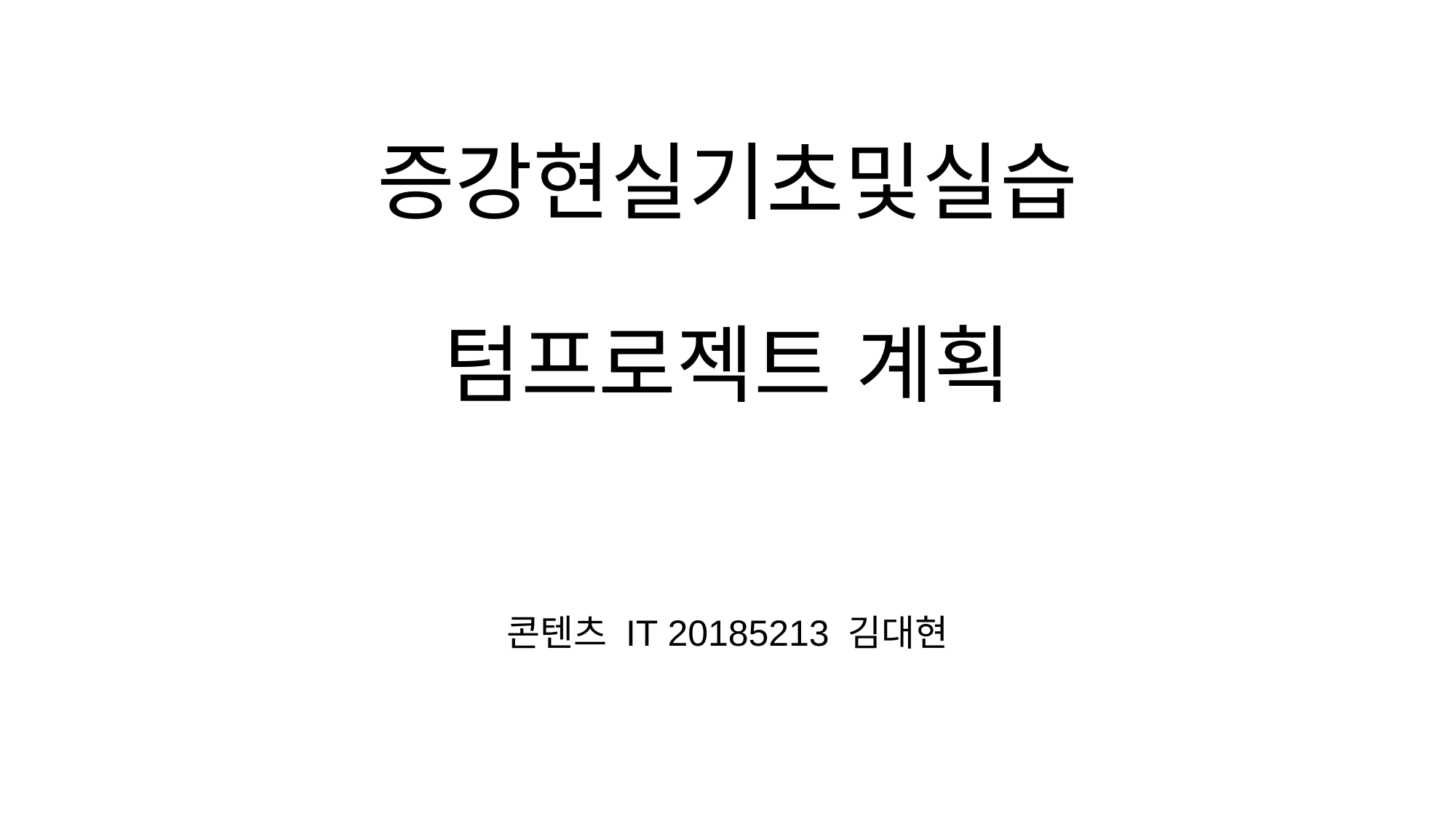

# 증강현실기초및실습 텀프로젝트 계획
콘텐츠 IT 20185213 김대현